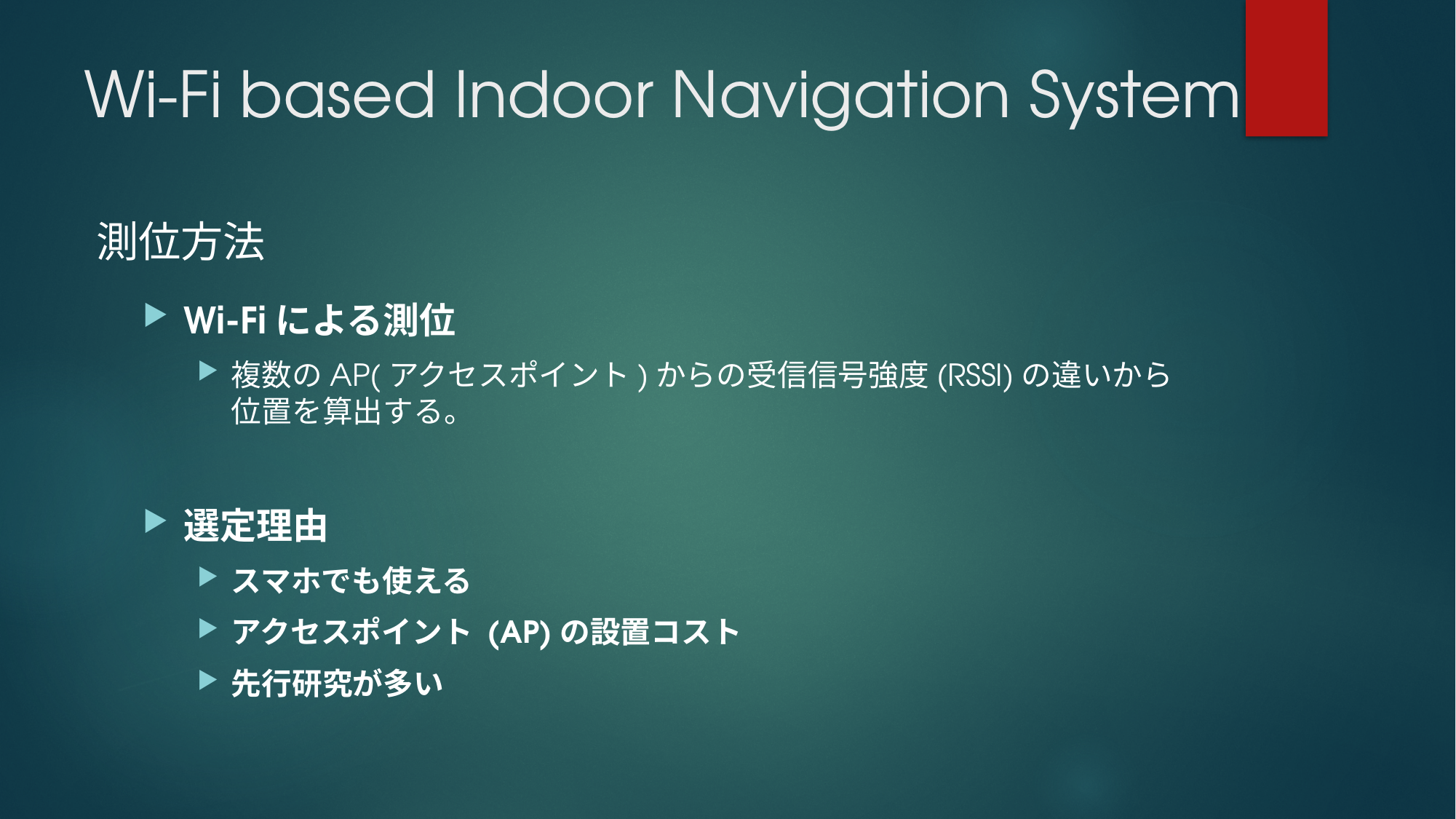

# Wi-Fi based Indoor Navigation System
測位方法
Wi-Fiによる測位
複数のAP(アクセスポイント)からの受信信号強度(RSSI)の違いから位置を算出する。

選定理由
スマホでも使える
アクセスポイント (AP)の設置コスト
先行研究が多い